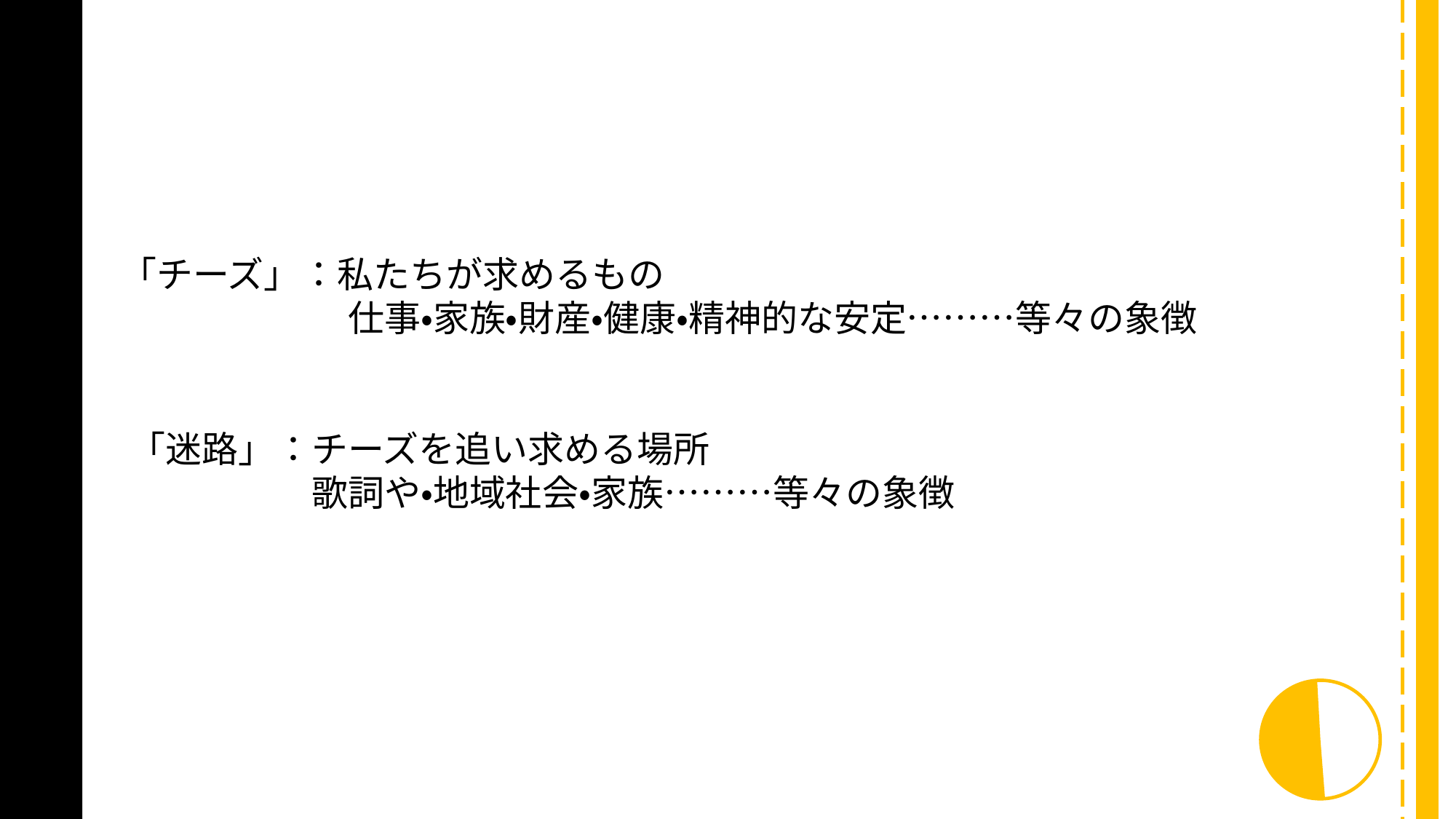

「チーズ」：私たちが求めるもの
　　　　　　　仕事・家族・財産・健康・精神的な安定………等々の象徴

　「迷路」：チーズを追い求める場所
　　　　　　歌詞や・地域社会・家族………等々の象徴